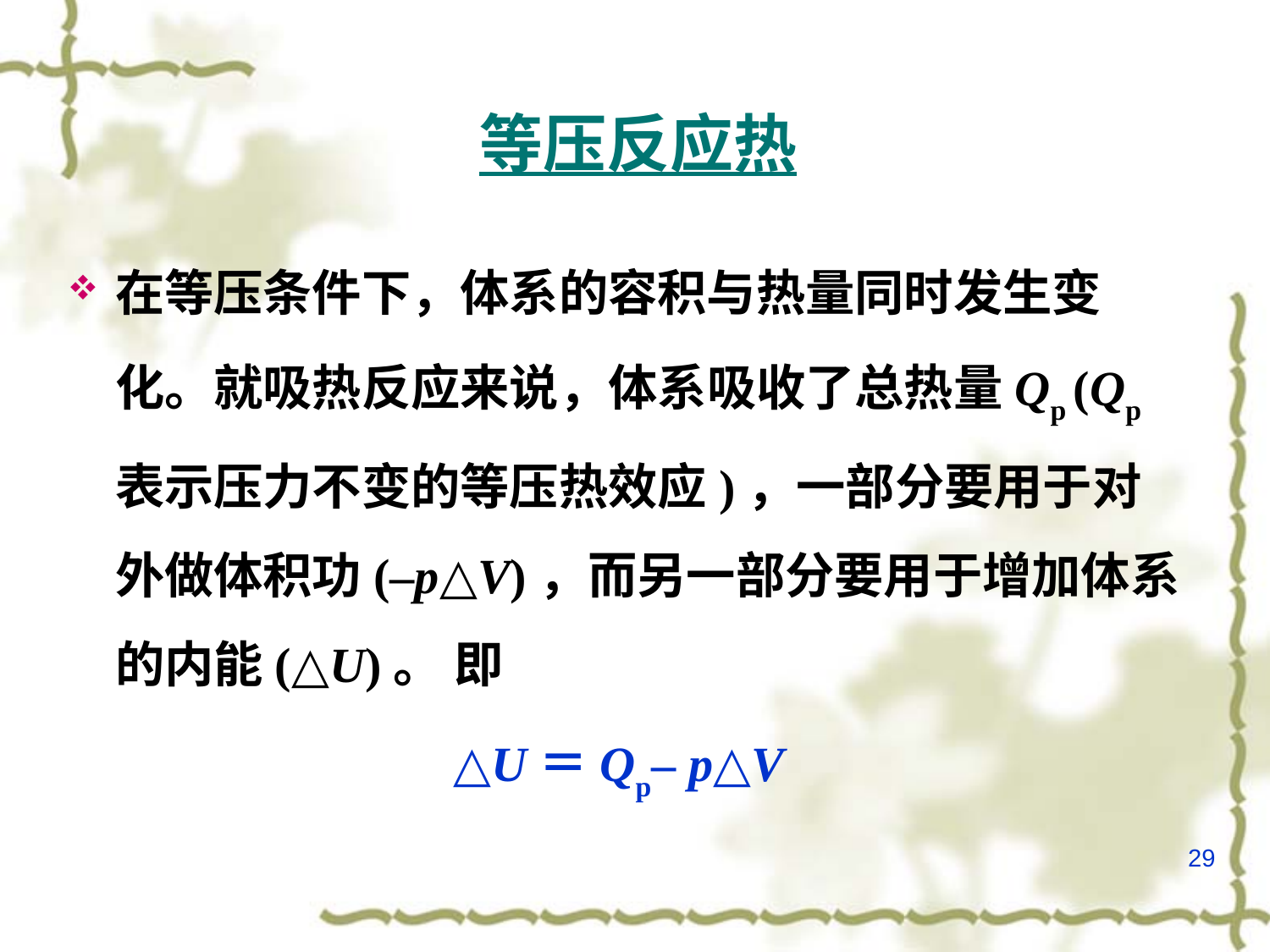

# 等压反应热
在等压条件下，体系的容积与热量同时发生变化。就吸热反应来说，体系吸收了总热量Qp (Qp表示压力不变的等压热效应)，一部分要用于对外做体积功(–p△V)，而另一部分要用于增加体系的内能(△U)。 即
△U＝Qp– p△V

29